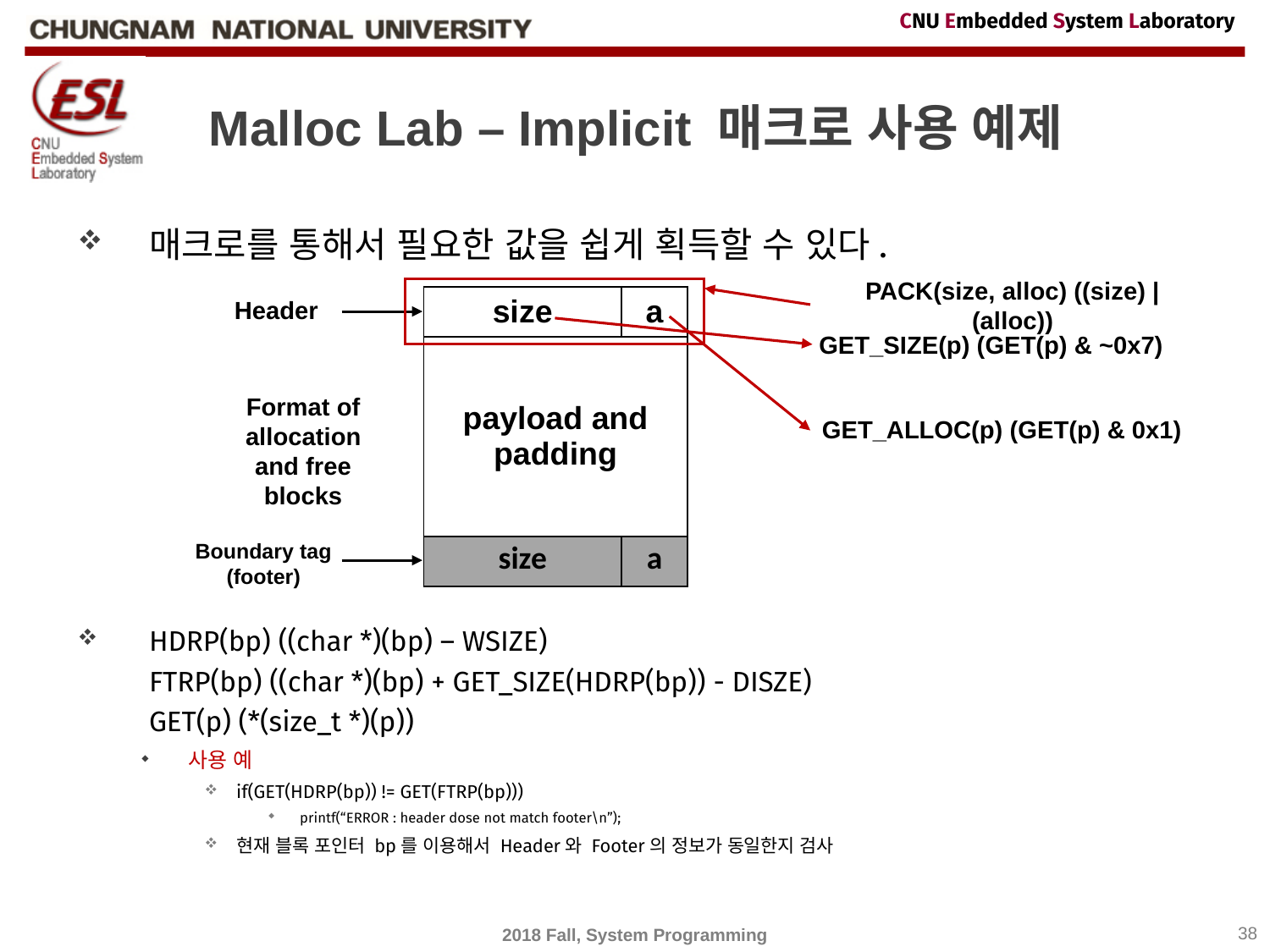

# Malloc Lab – Implicit 매크로 사용 예제
매크로를 통해서 필요한 값을 쉽게 획득할 수 있다.

HDRP(bp) ((char *)(bp) – WSIZE)
FTRP(bp) ((char *)(bp) + GET_SIZE(HDRP(bp)) - DISZE)
GET(p) (*(size_t *)(p))
사용 예
if(GET(HDRP(bp)) != GET(FTRP(bp)))
printf(“ERROR : header dose not match footer\n”);
현재 블록 포인터 bp를 이용해서 Header와 Footer의 정보가 동일한지 검사
PACK(size, alloc) ((size) | (alloc))

| size | a |
| --- | --- |
| payload and padding |  |
| size | a |
Header
GET_SIZE(p) (GET(p) & ~0x7)
Format of allocation and free blocks
GET_ALLOC(p) (GET(p) & 0x1)
Boundary tag
(footer)
2018 Fall, System Programming
38